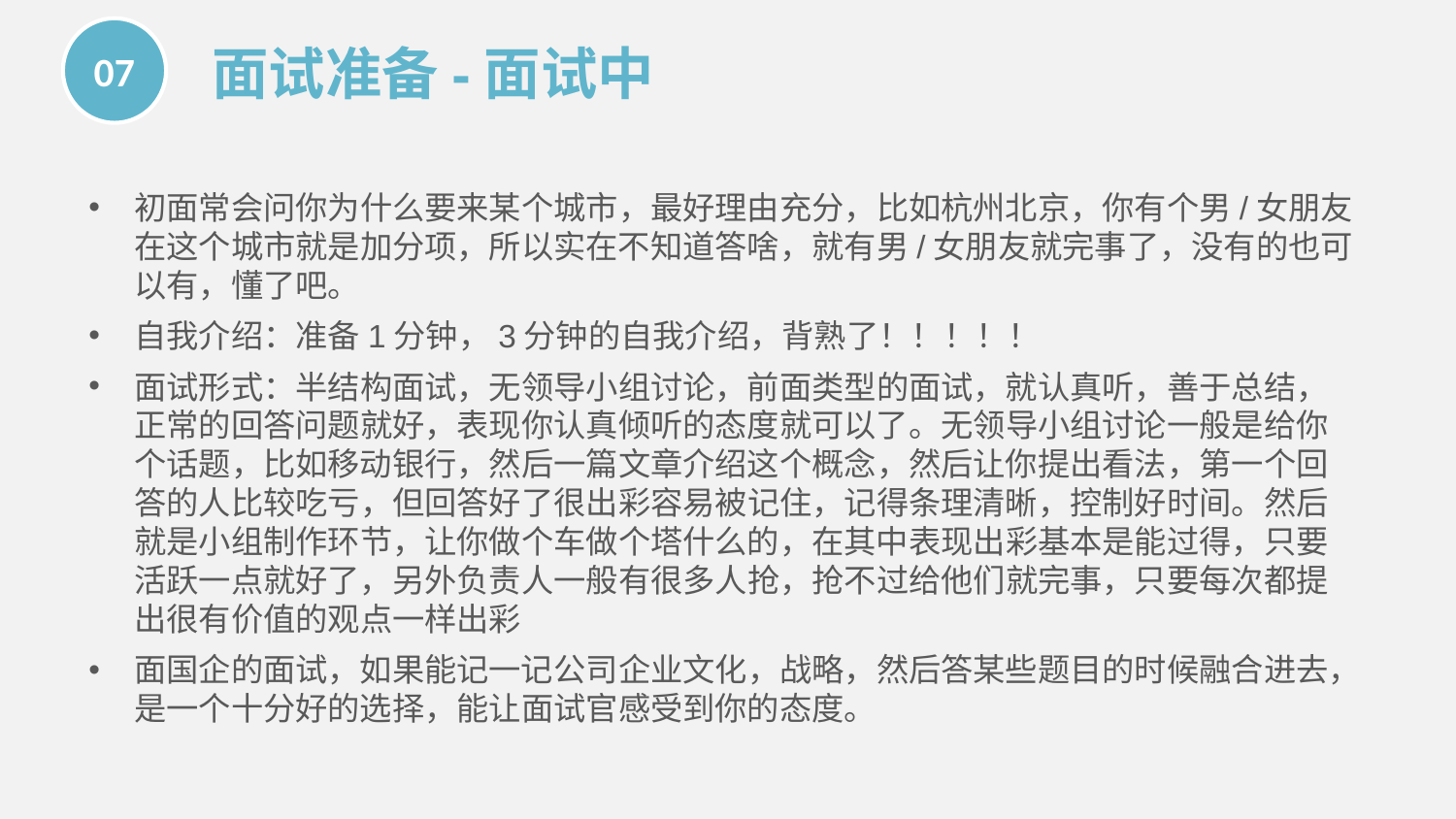

07
面试准备-面试中
初面常会问你为什么要来某个城市，最好理由充分，比如杭州北京，你有个男/女朋友在这个城市就是加分项，所以实在不知道答啥，就有男/女朋友就完事了，没有的也可以有，懂了吧。
自我介绍：准备1分钟，3分钟的自我介绍，背熟了！！！！！
面试形式：半结构面试，无领导小组讨论，前面类型的面试，就认真听，善于总结，正常的回答问题就好，表现你认真倾听的态度就可以了。无领导小组讨论一般是给你个话题，比如移动银行，然后一篇文章介绍这个概念，然后让你提出看法，第一个回答的人比较吃亏，但回答好了很出彩容易被记住，记得条理清晰，控制好时间。然后就是小组制作环节，让你做个车做个塔什么的，在其中表现出彩基本是能过得，只要活跃一点就好了，另外负责人一般有很多人抢，抢不过给他们就完事，只要每次都提出很有价值的观点一样出彩
面国企的面试，如果能记一记公司企业文化，战略，然后答某些题目的时候融合进去，是一个十分好的选择，能让面试官感受到你的态度。